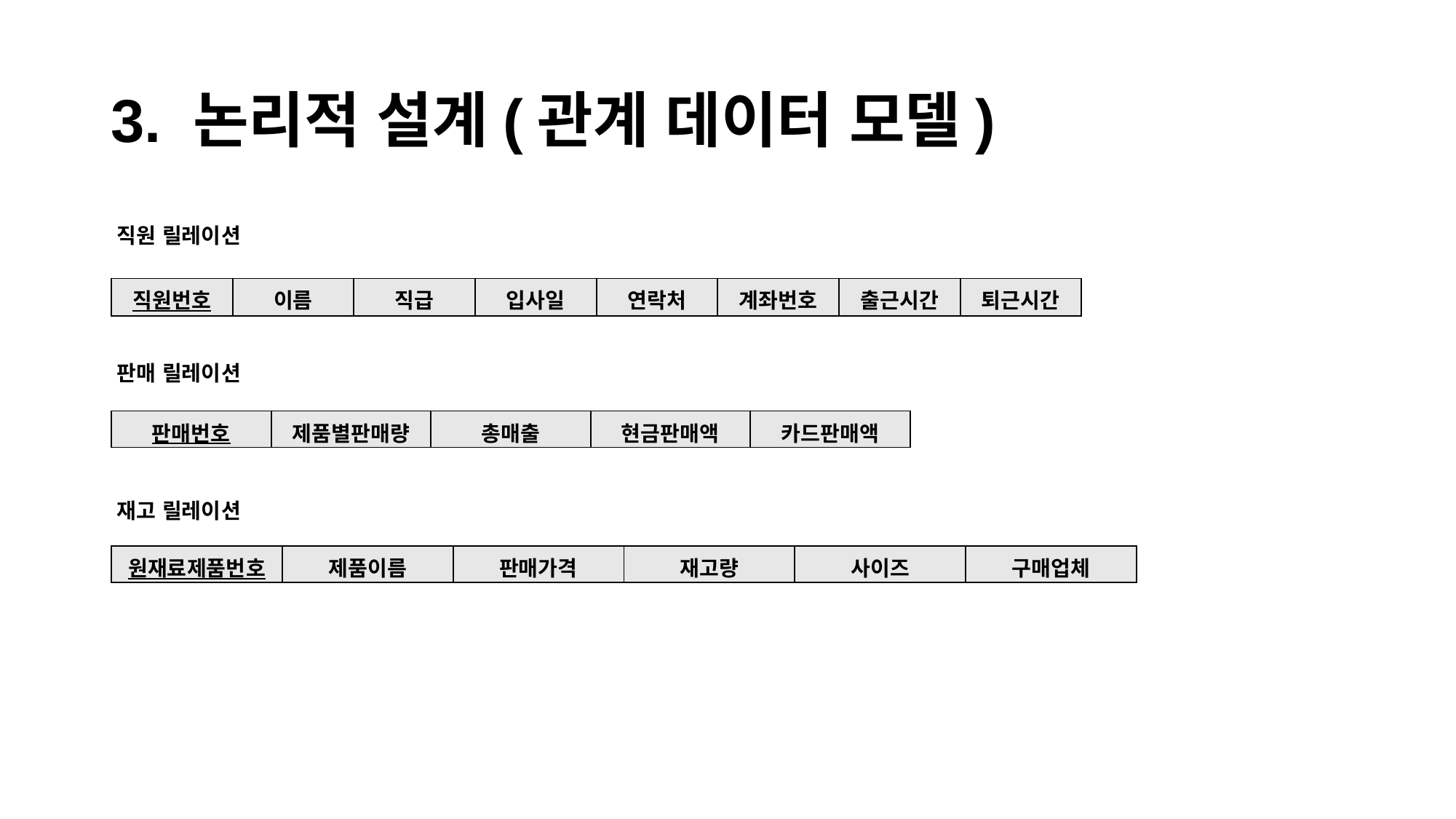

# 3. 논리적 설계(관계 데이터 모델)
직원 릴레이션
| 직원번호 | 이름 | 직급 | 입사일 | 연락처 | 계좌번호 | 출근시간 | 퇴근시간 |
| --- | --- | --- | --- | --- | --- | --- | --- |
판매 릴레이션
| 판매번호 | 제품별판매량 | 총매출 | 현금판매액 | 카드판매액 |
| --- | --- | --- | --- | --- |
재고 릴레이션
| 원재료제품번호 | 제품이름 | 판매가격 | 재고량 | 사이즈 | 구매업체 |
| --- | --- | --- | --- | --- | --- |